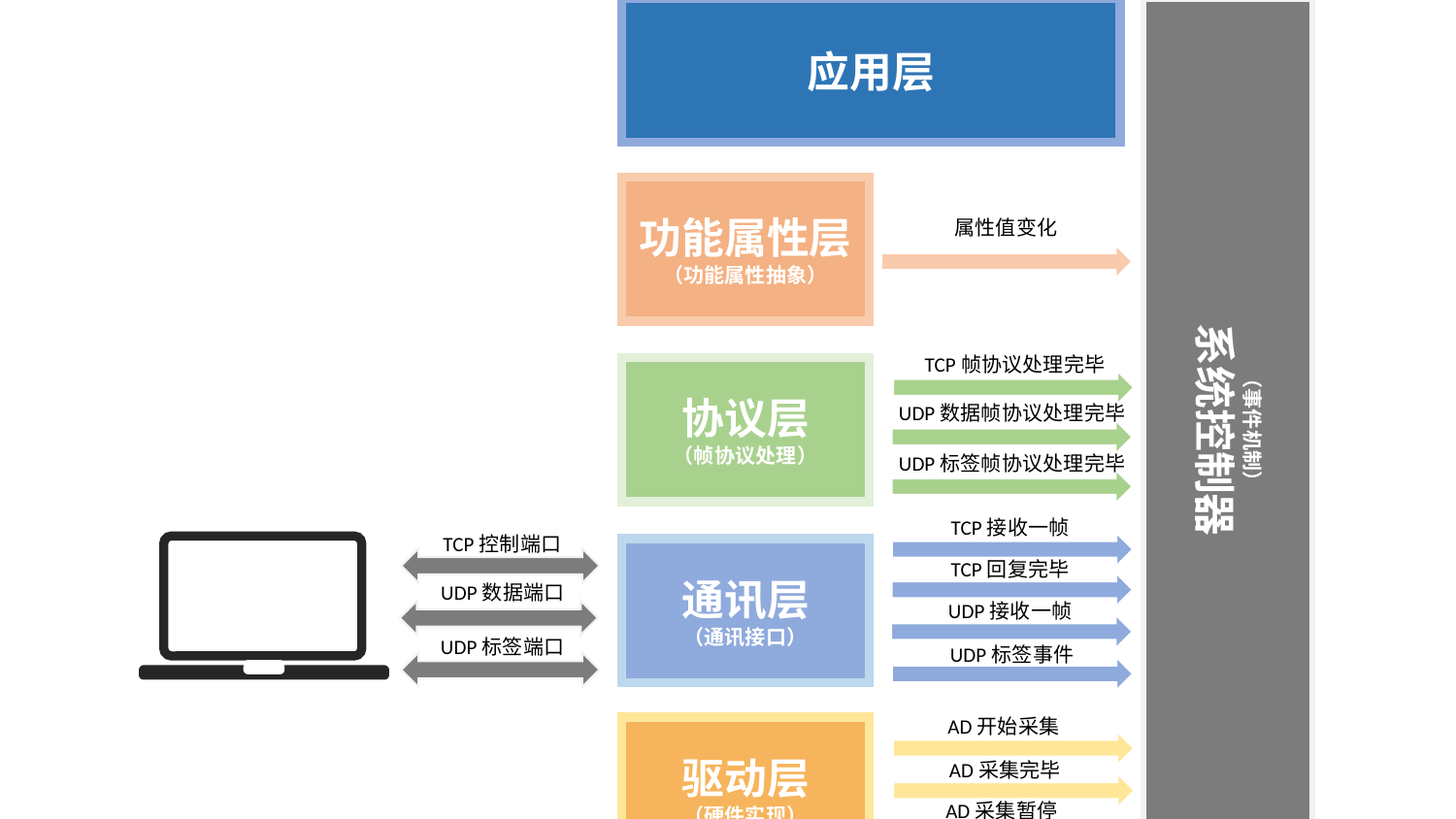

（事件机制）
系统控制器
功能属性层
（功能属性抽象）
协议层
（帧协议处理）
通讯层
（通讯接口）
驱动层
（硬件实现）
属性值变化

TCP帧协议处理完毕

UDP数据帧协议处理完毕

TCP接收一帧

TCP回复完毕

AD采集完毕

TCP控制端口

UDP数据端口
应用层
AD开始采集

AD采集暂停

UDP标签事件

UDP标签帧协议处理完毕

UDP接收一帧

UDP标签端口